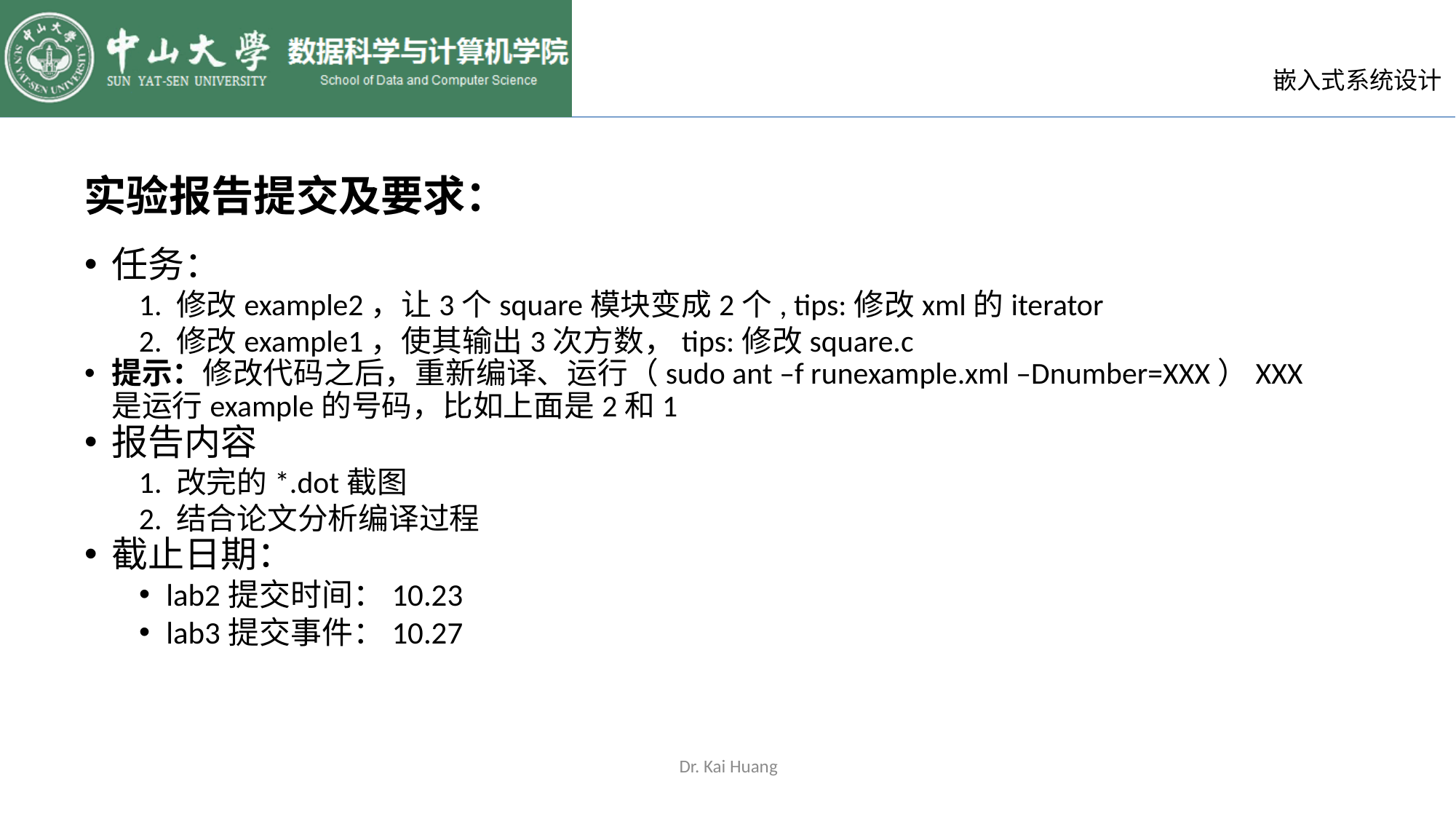

实验报告提交及要求：
任务：
1. 修改example2，让3个square模块变成2个, tips:修改xml的iterator
2. 修改example1，使其输出3次方数，tips:修改square.c
提示：修改代码之后，重新编译、运行（sudo ant –f runexample.xml –Dnumber=XXX）XXX是运行example的号码，比如上面是2和1
报告内容
1. 改完的*.dot截图
2. 结合论文分析编译过程
截止日期：
lab2提交时间：10.23
lab3提交事件：10.27

Dr. Kai Huang